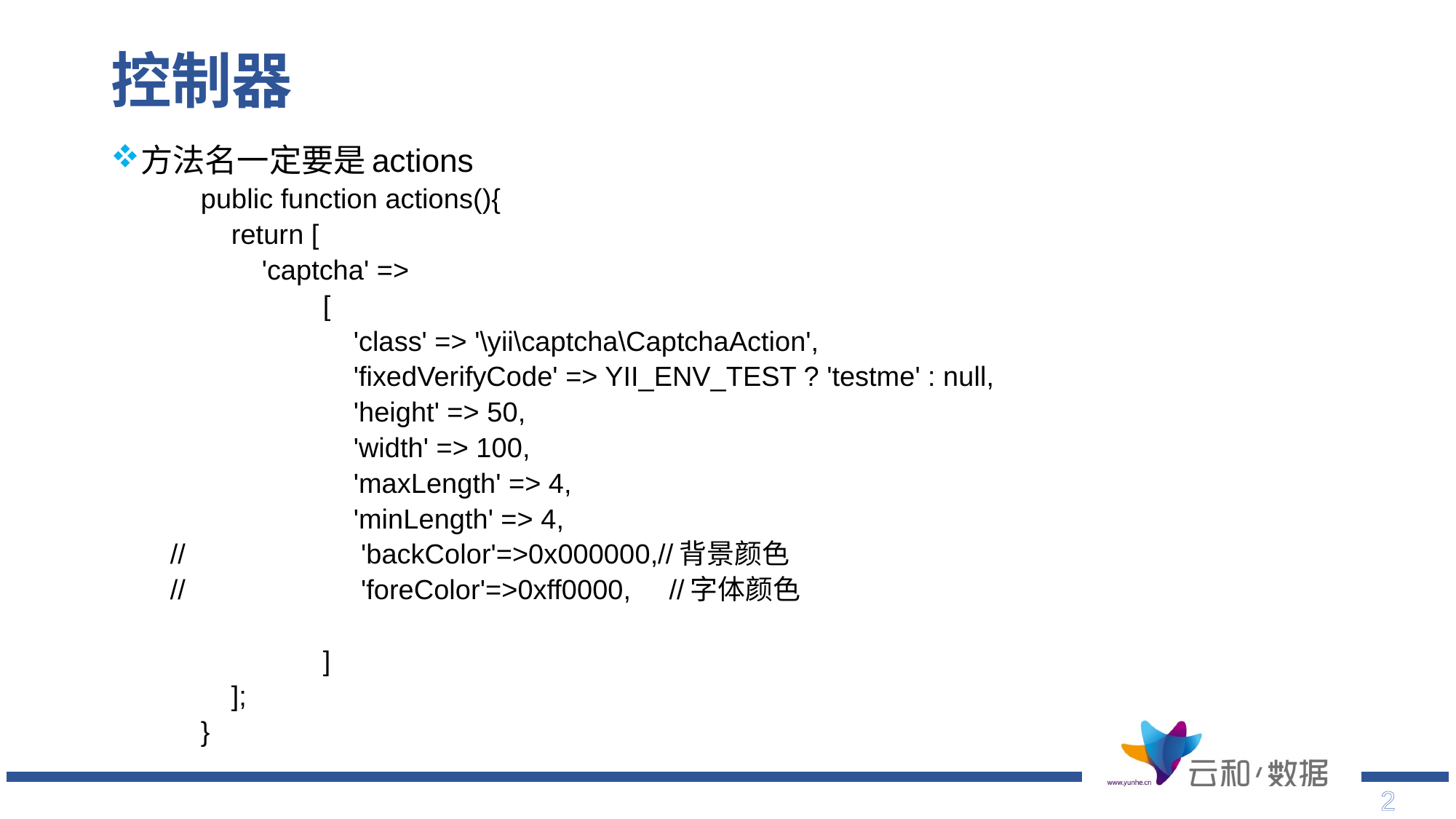

# 控制器
方法名一定要是actions
    public function actions(){
        return [
            'captcha' =>
                    [
                        'class' => '\yii\captcha\CaptchaAction',
                        'fixedVerifyCode' => YII_ENV_TEST ? 'testme' : null,
                        'height' => 50,
                        'width' => 100,
                        'maxLength' => 4,
                        'minLength' => 4,
//                       'backColor'=>0x000000,//背景颜色
//                       'foreColor'=>0xff0000,     //字体颜色

                    ]
        ];
    }